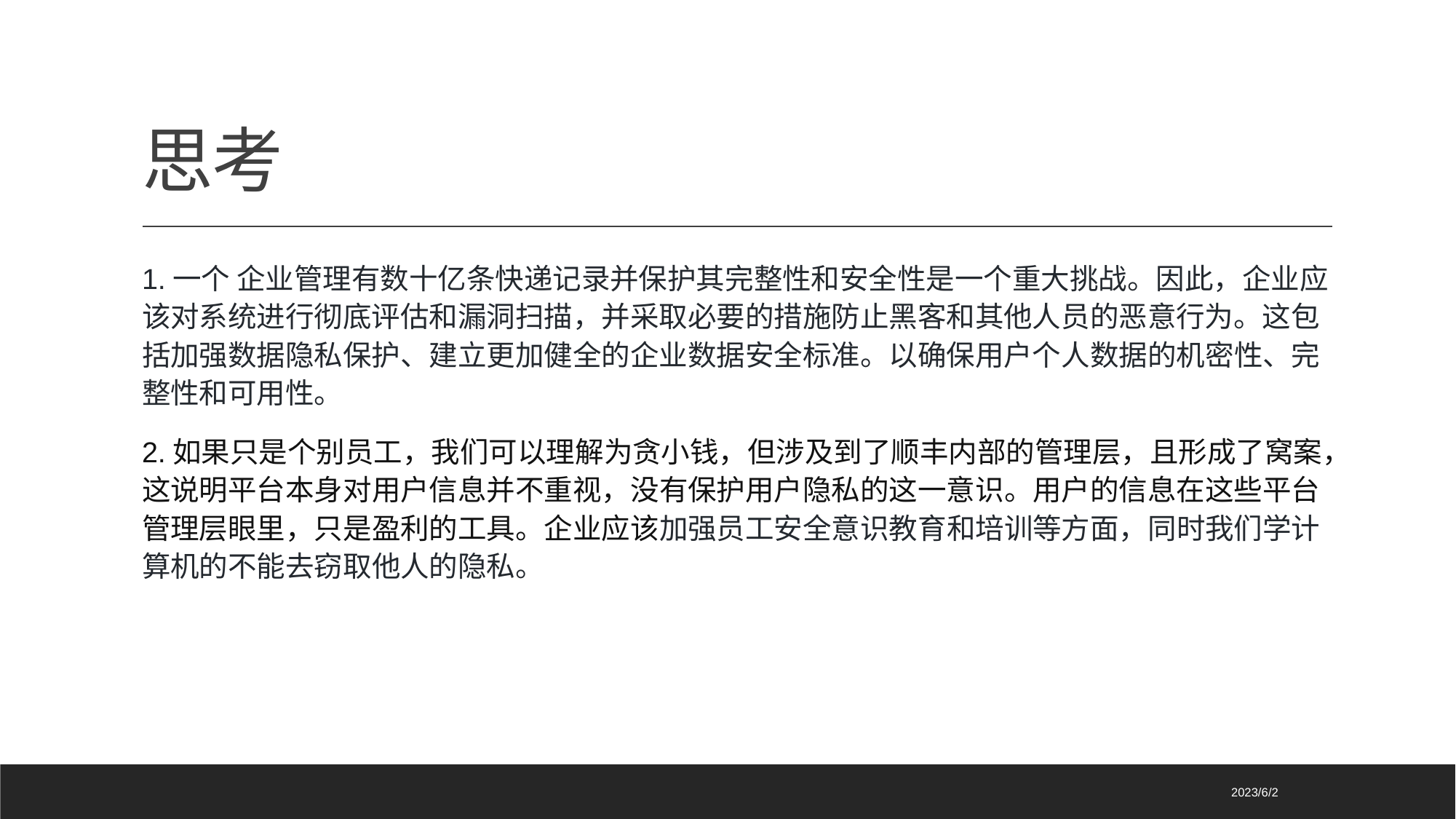

# 思考
1.一个 企业管理有数十亿条快递记录并保护其完整性和安全性是一个重大挑战。因此，企业应该对系统进行彻底评估和漏洞扫描，并采取必要的措施防止黑客和其他人员的恶意行为。这包括加强数据隐私保护、建立更加健全的企业数据安全标准。以确保用户个人数据的机密性、完整性和可用性。
2.如果只是个别员工，我们可以理解为贪小钱，但涉及到了顺丰内部的管理层，且形成了窝案，这说明平台本身对用户信息并不重视，没有保护用户隐私的这一意识。用户的信息在这些平台管理层眼里，只是盈利的工具。企业应该加强员工安全意识教育和培训等方面，同时我们学计算机的不能去窃取他人的隐私。
2023/6/2